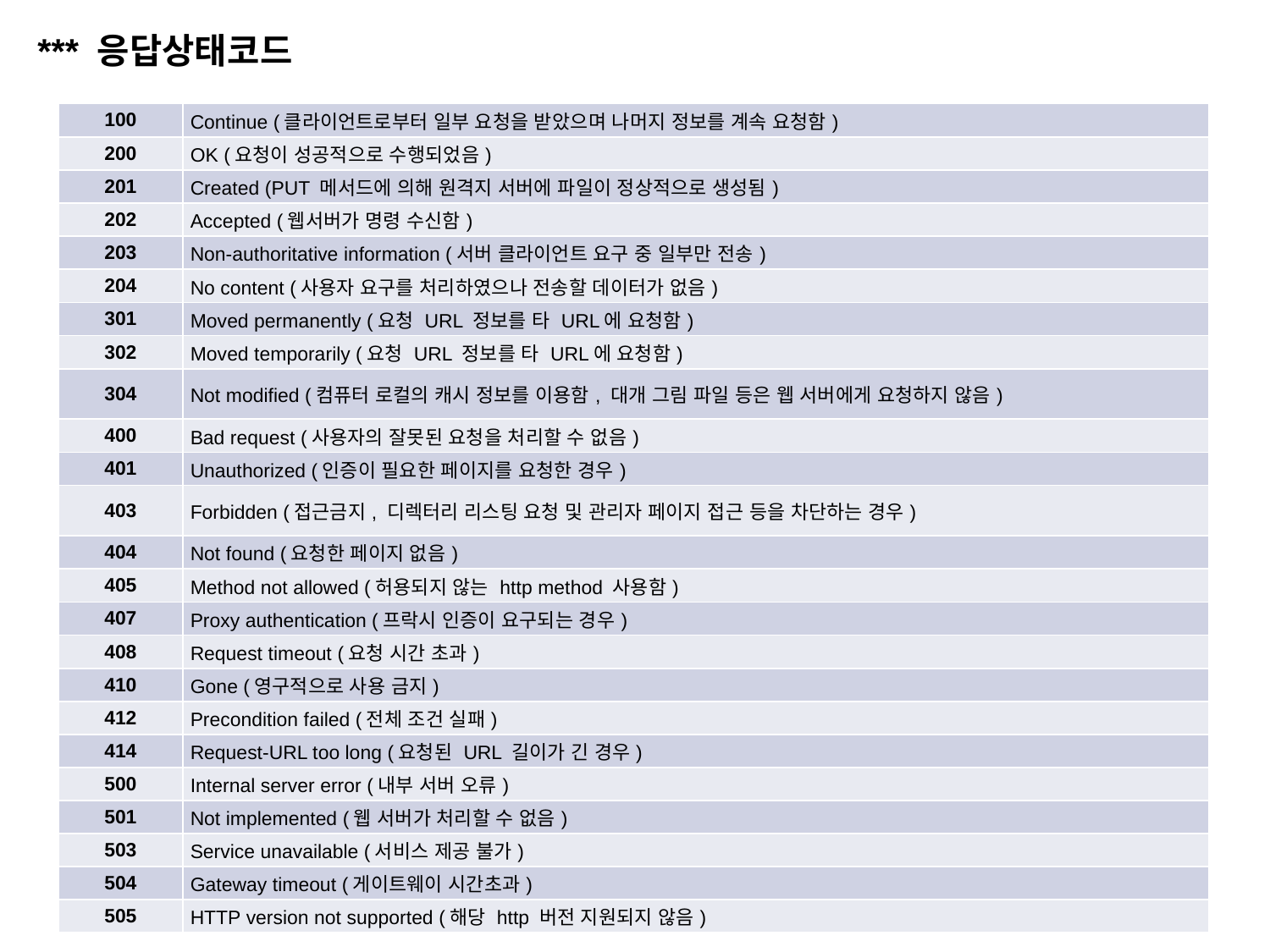

# *** 응답상태코드
| 100 | Continue (클라이언트로부터 일부 요청을 받았으며 나머지 정보를 계속 요청함) |
| --- | --- |
| 200 | OK (요청이 성공적으로 수행되었음) |
| 201 | Created (PUT 메서드에 의해 원격지 서버에 파일이 정상적으로 생성됨) |
| 202 | Accepted (웹서버가 명령 수신함) |
| 203 | Non-authoritative information (서버 클라이언트 요구 중 일부만 전송) |
| 204 | No content (사용자 요구를 처리하였으나 전송할 데이터가 없음) |
| 301 | Moved permanently (요청 URL 정보를 타 URL에 요청함) |
| 302 | Moved temporarily (요청 URL 정보를 타 URL에 요청함) |
| 304 | Not modified (컴퓨터 로컬의 캐시 정보를 이용함, 대개 그림 파일 등은 웹 서버에게 요청하지 않음) |
| 400 | Bad request (사용자의 잘못된 요청을 처리할 수 없음) |
| 401 | Unauthorized (인증이 필요한 페이지를 요청한 경우) |
| 403 | Forbidden (접근금지, 디렉터리 리스팅 요청 및 관리자 페이지 접근 등을 차단하는 경우) |
| 404 | Not found (요청한 페이지 없음) |
| 405 | Method not allowed (허용되지 않는 http method 사용함) |
| 407 | Proxy authentication (프락시 인증이 요구되는 경우) |
| 408 | Request timeout (요청 시간 초과) |
| 410 | Gone (영구적으로 사용 금지) |
| 412 | Precondition failed (전체 조건 실패) |
| 414 | Request-URL too long (요청된 URL 길이가 긴 경우) |
| 500 | Internal server error (내부 서버 오류) |
| 501 | Not implemented (웹 서버가 처리할 수 없음) |
| 503 | Service unavailable (서비스 제공 불가) |
| 504 | Gateway timeout (게이트웨이 시간초과) |
| 505 | HTTP version not supported (해당 http 버전 지원되지 않음) |